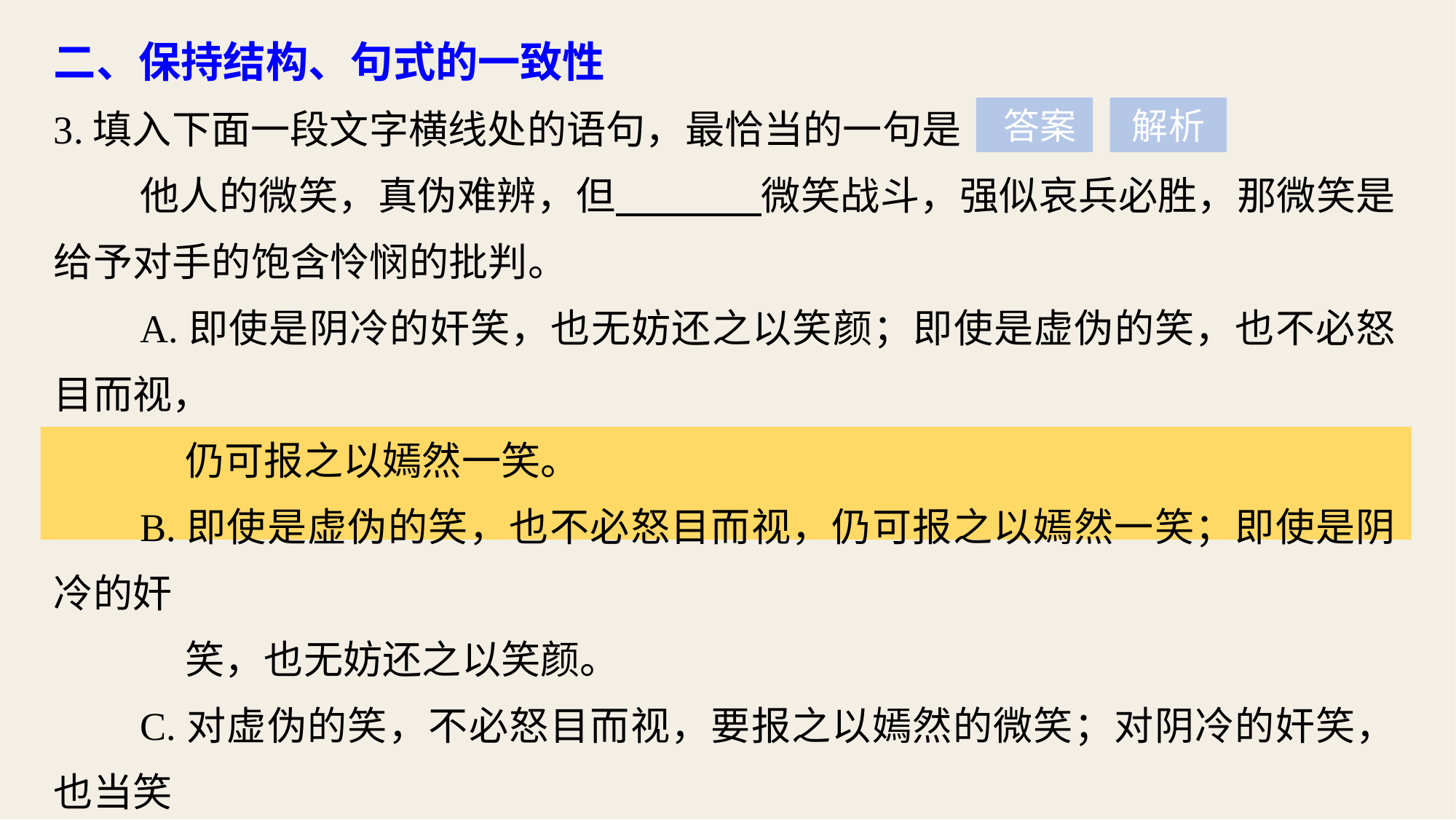

二、保持结构、句式的一致性
3.填入下面一段文字横线处的语句，最恰当的一句是
他人的微笑，真伪难辨，但                微笑战斗，强似哀兵必胜，那微笑是给予对手的饱含怜悯的批判。
A.即使是阴冷的奸笑，也无妨还之以笑颜；即使是虚伪的笑，也不必怒目而视，
    仍可报之以嫣然一笑。
B.即使是虚伪的笑，也不必怒目而视，仍可报之以嫣然一笑；即使是阴冷的奸
    笑，也无妨还之以笑颜。
C.对虚伪的笑，不必怒目而视，要报之以嫣然的微笑；对阴冷的奸笑，也当笑
    颜相迎。
D.对阴冷的奸笑，为什么不可以还以笑颜？对虚伪的笑，为什么不报之以嫣然
    微笑，而一定要怒目而视？
 答案
解析